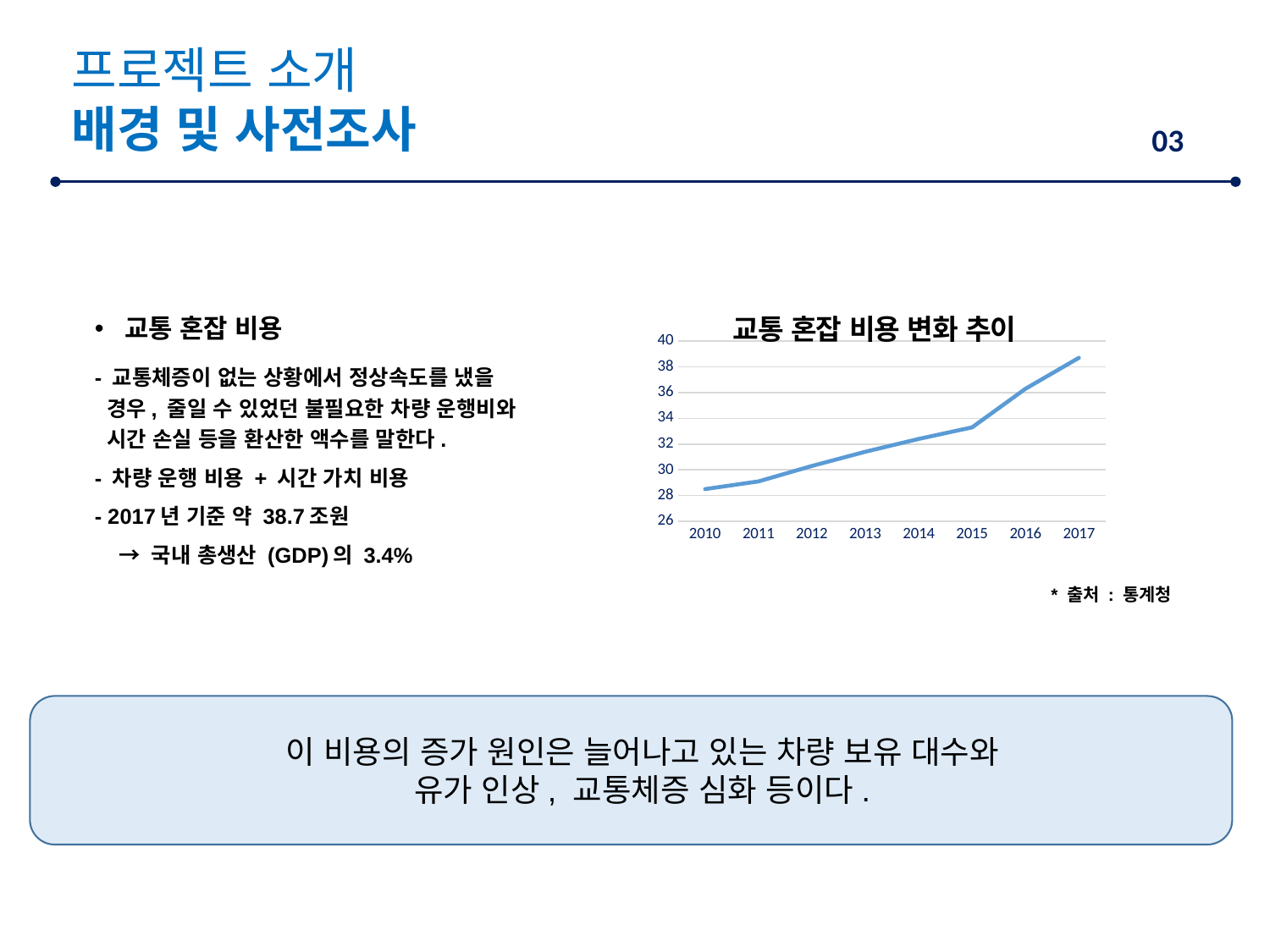

프로젝트 소개
배경 및 사전조사
03

### Chart: 교통 혼잡 비용 변화 추이

| Category | 교통혼잡비용 |
|---|---|
| 2010 | 28.5 |
| 2011 | 29.1 |
| 2012 | 30.3 |
| 2013 | 31.4 |
| 2014 | 32.4 |
| 2015 | 33.3 |
| 2016 | 36.3 |
| 2017 | 38.7 |
교통 혼잡 비용
- 교통체증이 없는 상황에서 정상속도를 냈을
  경우, 줄일 수 있었던 불필요한 차량 운행비와
  시간 손실 등을 환산한 액수를 말한다.
- 차량 운행 비용 + 시간 가치 비용
- 2017년 기준 약 38.7조원
    → 국내 총생산 (GDP)의 3.4%
* 출처 : 통계청

이 비용의 증가 원인은 늘어나고 있는 차량 보유 대수와
유가 인상, 교통체증 심화 등이다.